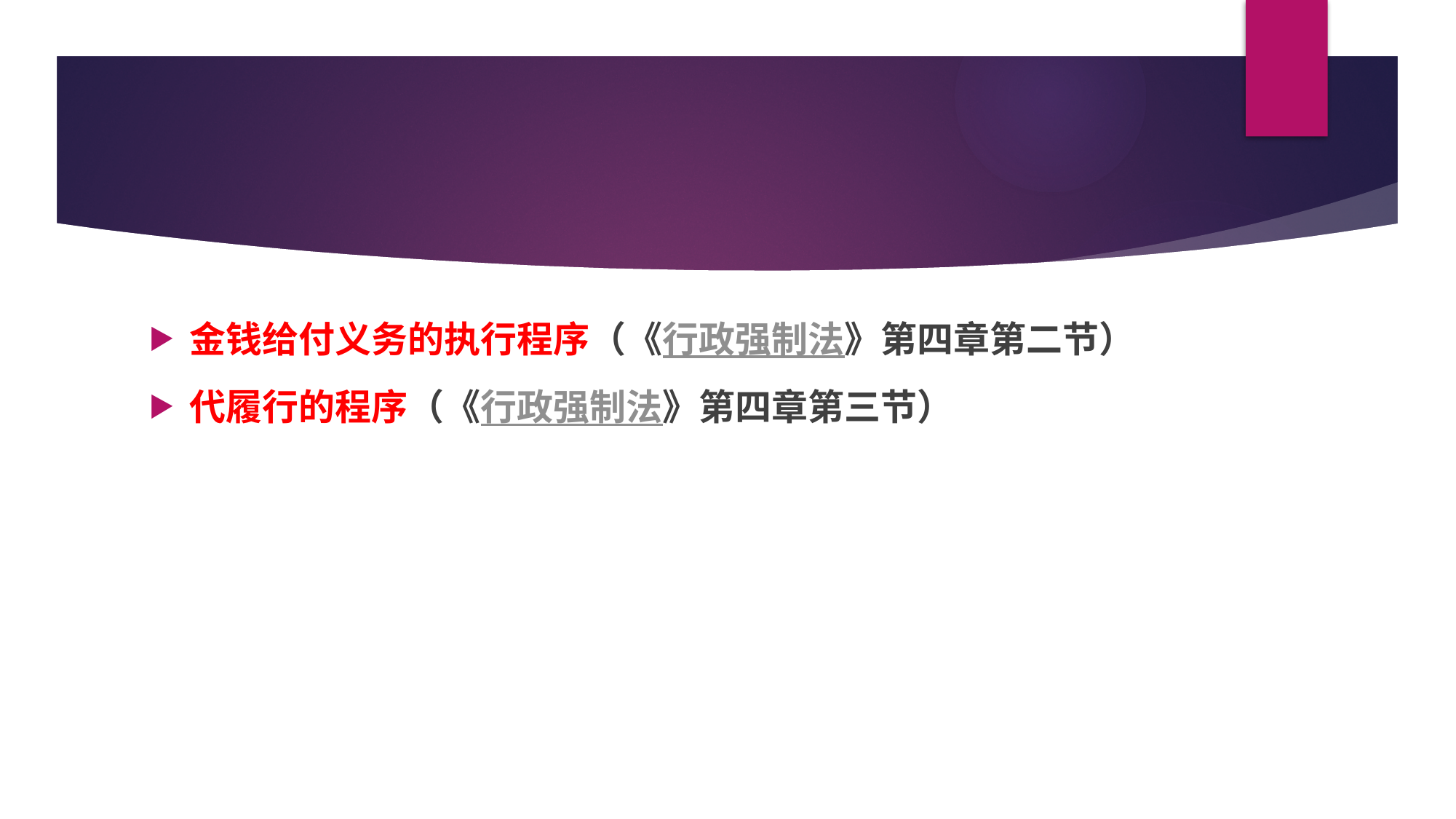

#
金钱给付义务的执行程序（《行政强制法》第四章第二节）
代履行的程序（《行政强制法》第四章第三节）